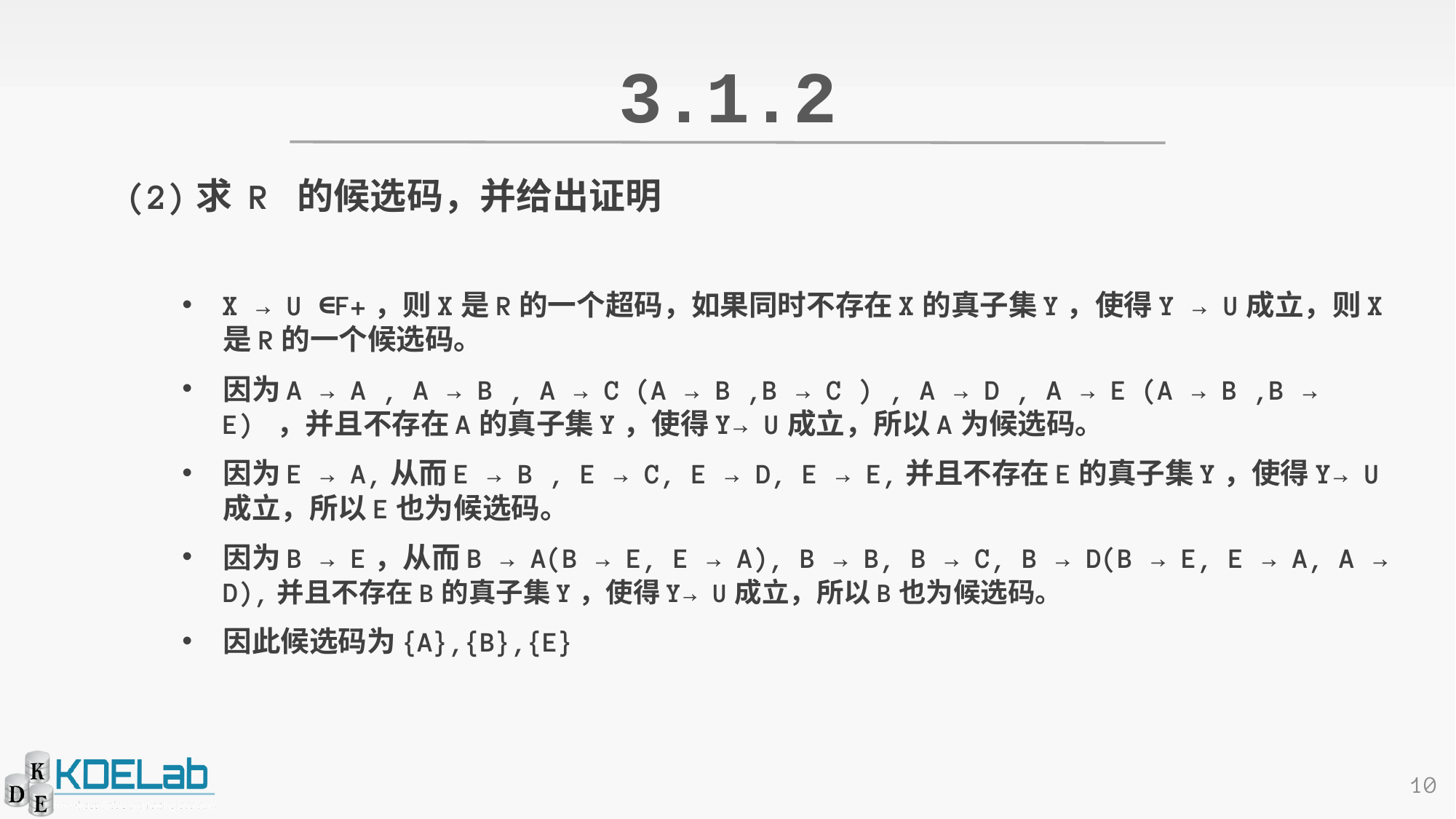

# 3.1.2
(2)求 R 的候选码，并给出证明

X → U ∈F+，则X是R的一个超码，如果同时不存在X的真子集Y，使得Y → U成立，则X是R的一个候选码。
因为A → A , A → B , A → C (A → B ,B → C ) , A → D , A → E (A → B ,B → E) ，并且不存在A的真子集Y，使得Y→ U成立，所以A为候选码。
因为E → A,从而E → B , E → C, E → D, E → E,并且不存在E的真子集Y，使得Y→ U成立，所以E也为候选码。
因为B → E，从而B → A(B → E, E → A), B → B, B → C, B → D(B → E, E → A, A → D),并且不存在B的真子集Y，使得Y→ U成立，所以B也为候选码。
因此候选码为{A},{B},{E}

10